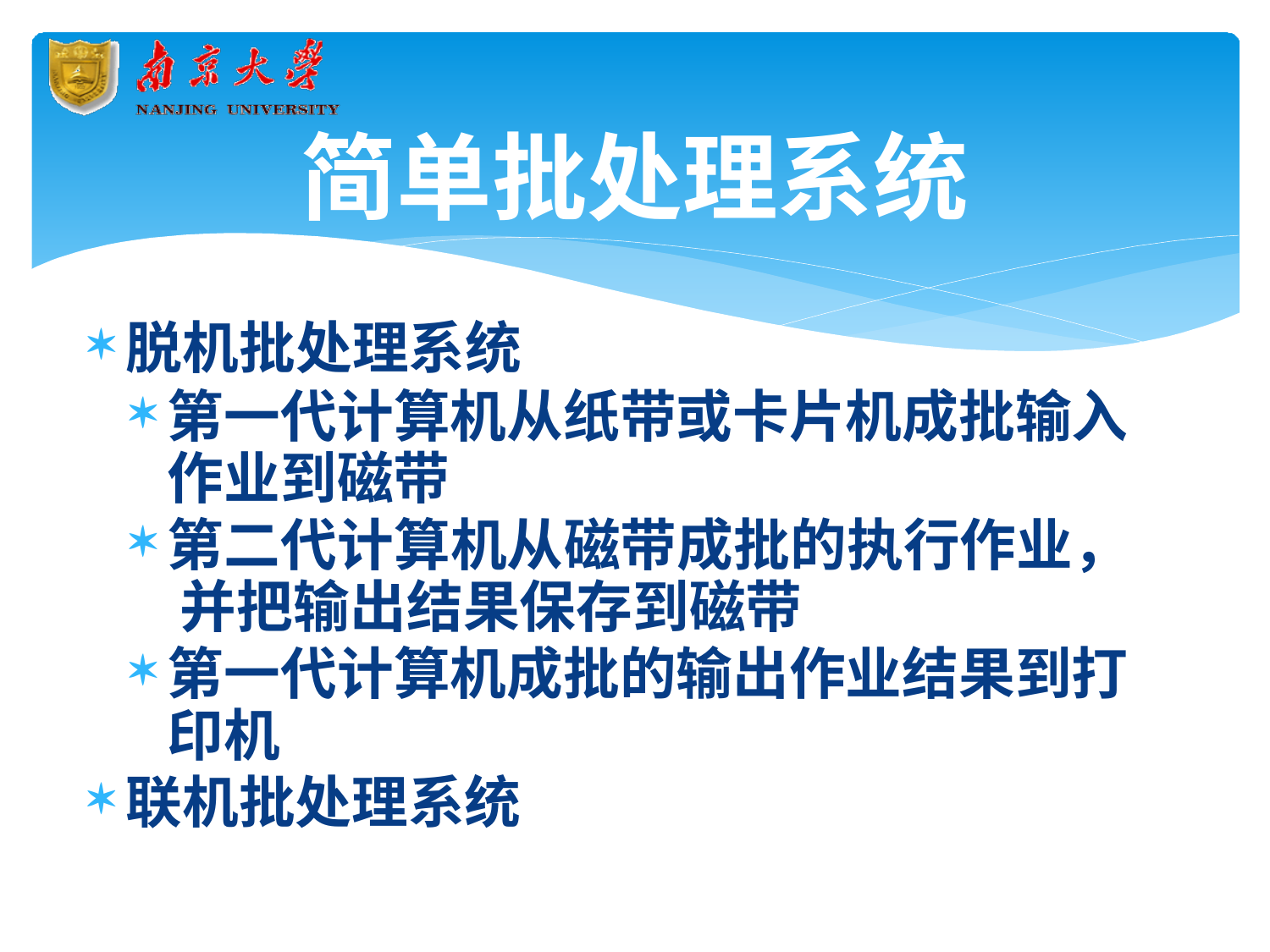

# 简单批处理系统
脱机批处理系统
第一代计算机从纸带或卡片机成批输入 作业到磁带
第二代计算机从磁带成批的执行作业， 并把输出结果保存到磁带
第一代计算机成批的输出作业结果到打 印机
联机批处理系统